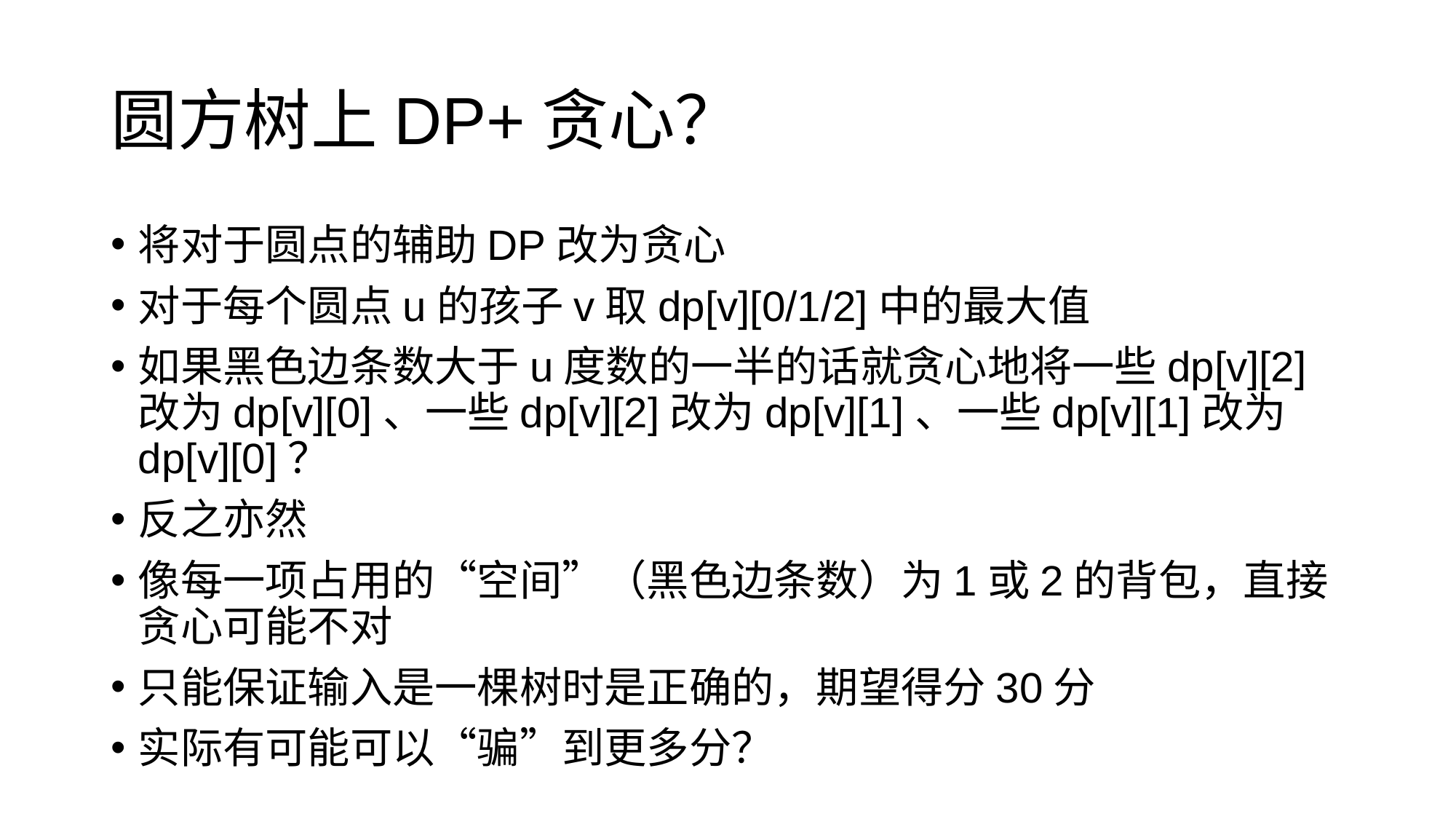

# 圆方树上DP+贪心？
将对于圆点的辅助DP改为贪心
对于每个圆点u的孩子v取dp[v][0/1/2]中的最大值
如果黑色边条数大于u度数的一半的话就贪心地将一些dp[v][2]改为dp[v][0]、一些dp[v][2]改为dp[v][1]、一些dp[v][1]改为dp[v][0]？
反之亦然
像每一项占用的“空间”（黑色边条数）为1或2的背包，直接贪心可能不对
只能保证输入是一棵树时是正确的，期望得分30分
实际有可能可以“骗”到更多分？